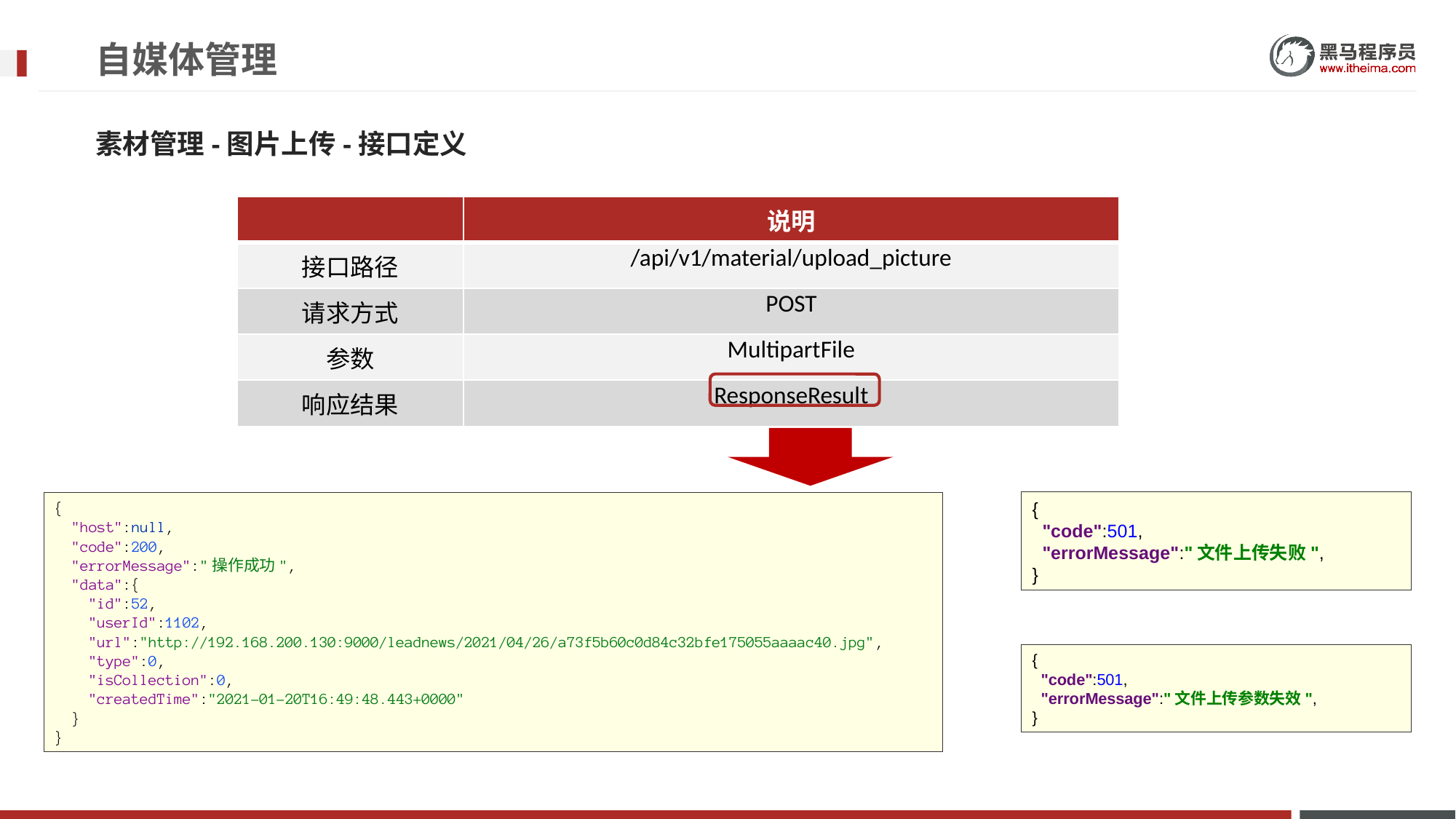

# 自媒体管理
素材管理-图片上传-接口定义
|  | 说明 |
| --- | --- |
| 接口路径 | /api/v1/material/upload\_picture |
| 请求方式 | POST |
| 参数 | MultipartFile |
| 响应结果 | ResponseResult |

{
  "host":null,
  "code":200,
  "errorMessage":"操作成功",
  "data":{
    "id":52,
    "userId":1102,
    "url":"http://192.168.200.130:9000/leadnews/2021/04/26/a73f5b60c0d84c32bfe175055aaaac40.jpg",
    "type":0,
    "isCollection":0,
    "createdTime":"2021-01-20T16:49:48.443+0000"
  }
}
{
  "code":501,
  "errorMessage":"文件上传失败",
}
{
  "code":501,
  "errorMessage":"文件上传参数失效",
}